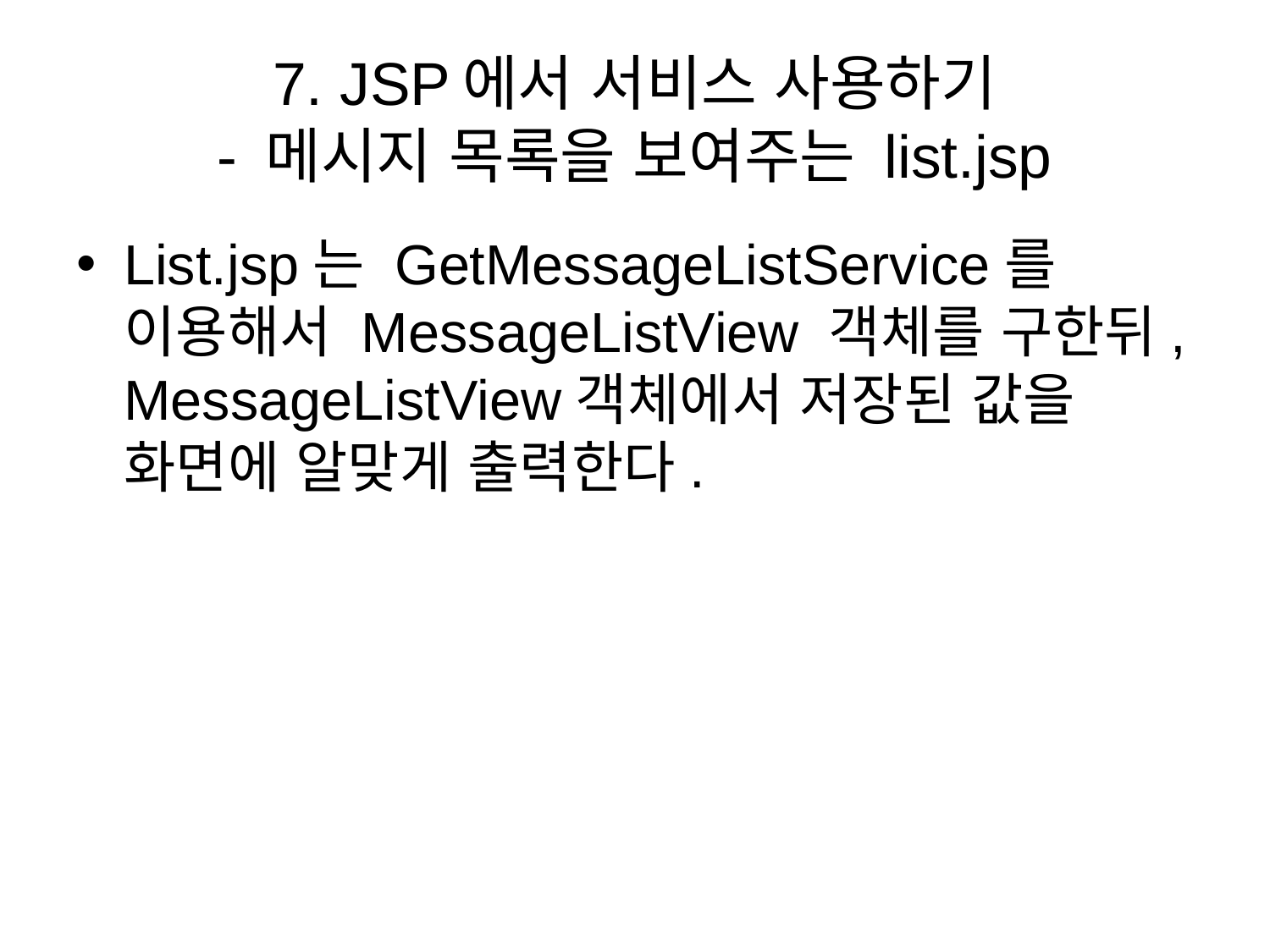

# 7. JSP에서 서비스 사용하기 - 메시지 목록을 보여주는 list.jsp
List.jsp는 GetMessageListService를 이용해서 MessageListView 객체를 구한뒤, MessageListView객체에서 저장된 값을 화면에 알맞게 출력한다.